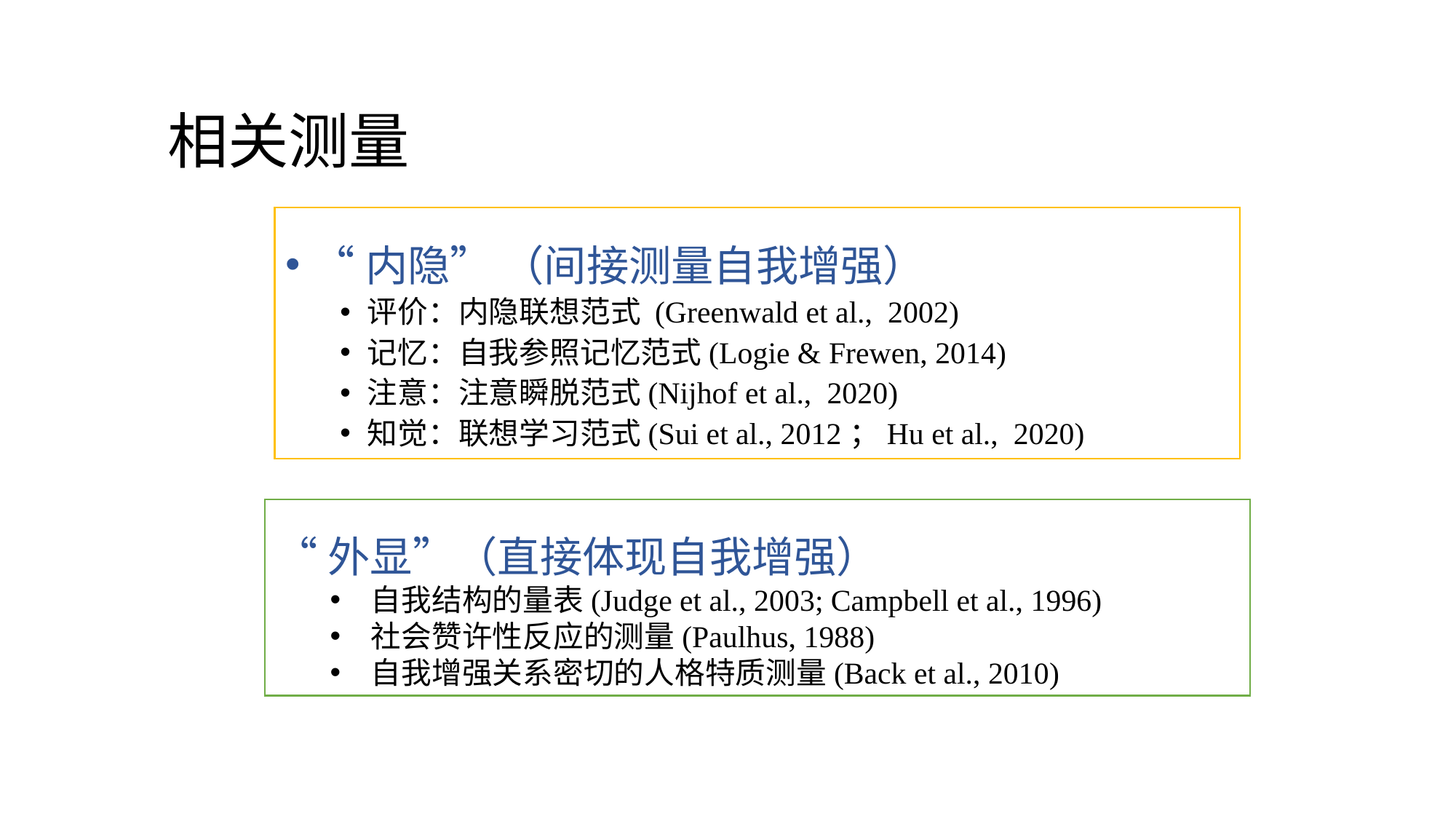

相关测量
“内隐” （间接测量自我增强）
评价：内隐联想范式 (Greenwald et al.,  2002)
记忆：自我参照记忆范式(Logie & Frewen, 2014)
注意：注意瞬脱范式(Nijhof et al.,  2020)
知觉：联想学习范式(Sui et al., 2012；Hu et al.,  2020)

“外显”（直接体现自我增强）
自我结构的量表(Judge et al., 2003; Campbell et al., 1996)
社会赞许性反应的测量(Paulhus, 1988)
自我增强关系密切的人格特质测量(Back et al., 2010)